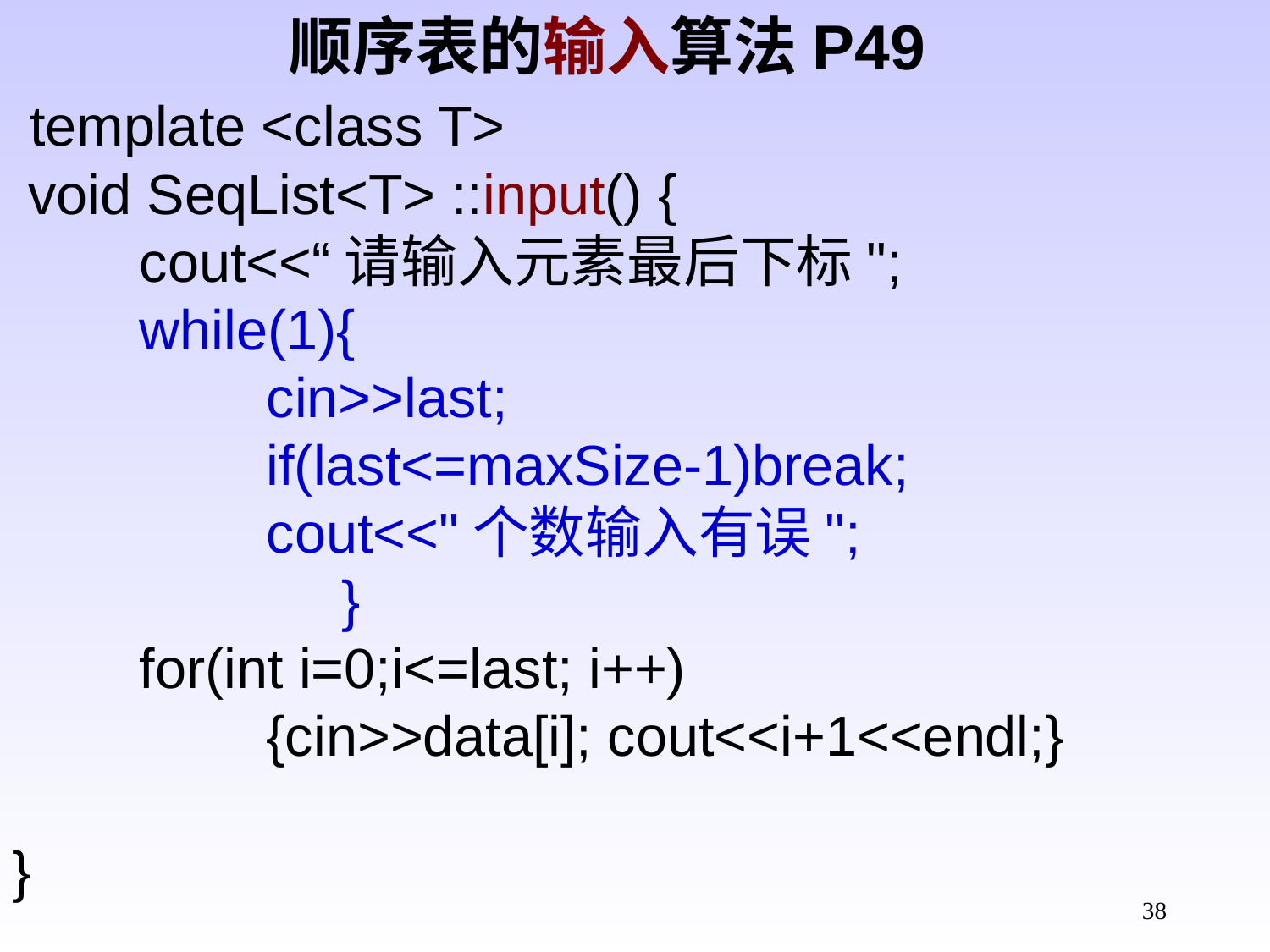

顺序表的输入算法P49
 template <class T>
 void SeqList<T> ::input() {
	cout<<“请输入元素最后下标";
	while(1){
		cin>>last;
		if(last<=maxSize-1)break;
		cout<<"个数输入有误";
                     }
	for(int i=0;i<=last; i++)
		{cin>>data[i]; cout<<i+1<<endl;}
}
38